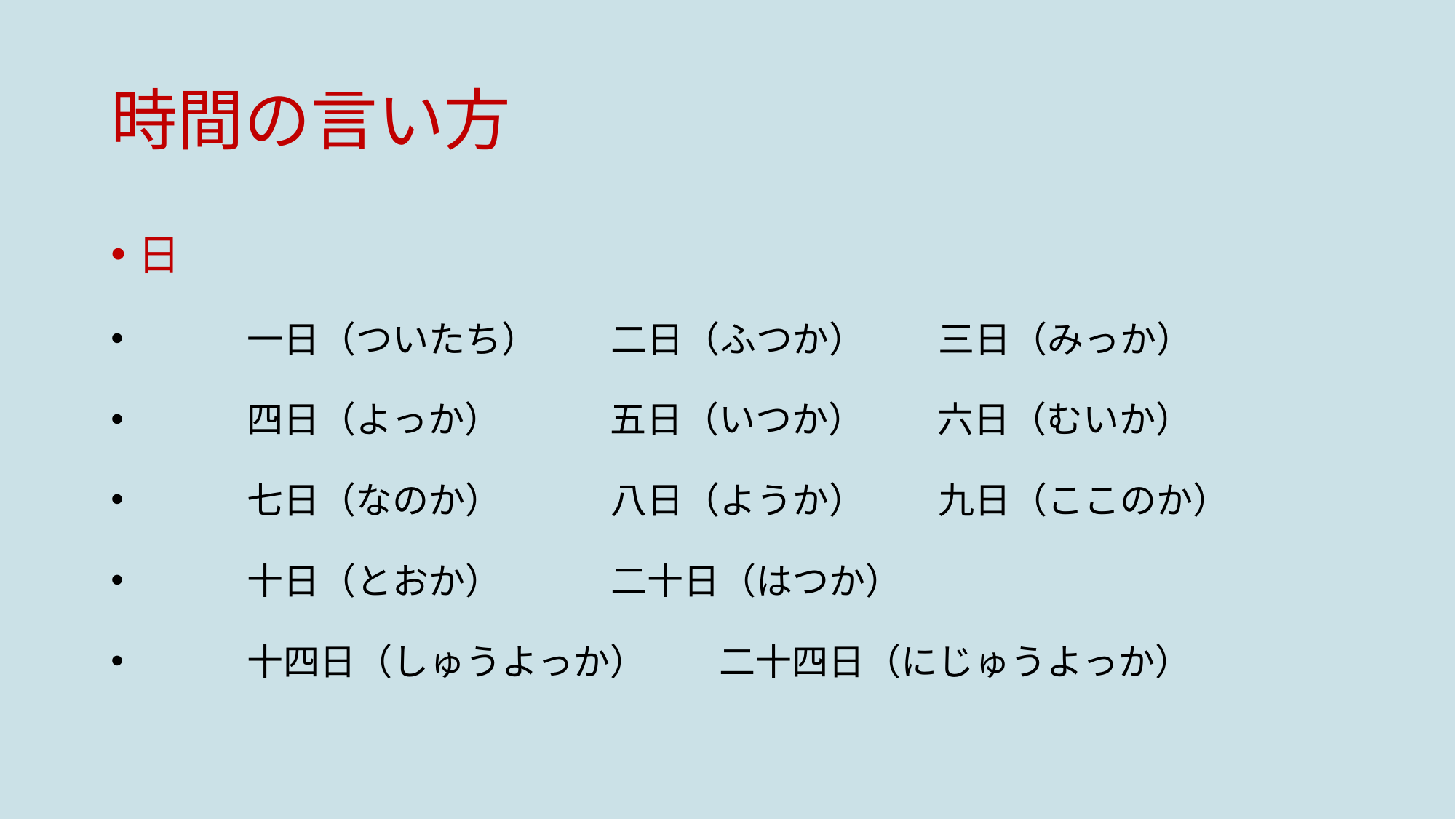

# 時間の言い方
日
　　　一日（ついたち）　　二日（ふつか）　　三日（みっか）
　　　四日（よっか）　　　五日（いつか）　　六日（むいか）
　　　七日（なのか）　　　八日（ようか）　　九日（ここのか）
　　　十日（とおか）　　　二十日（はつか）
　　　十四日（しゅうよっか）　　二十四日（にじゅうよっか）